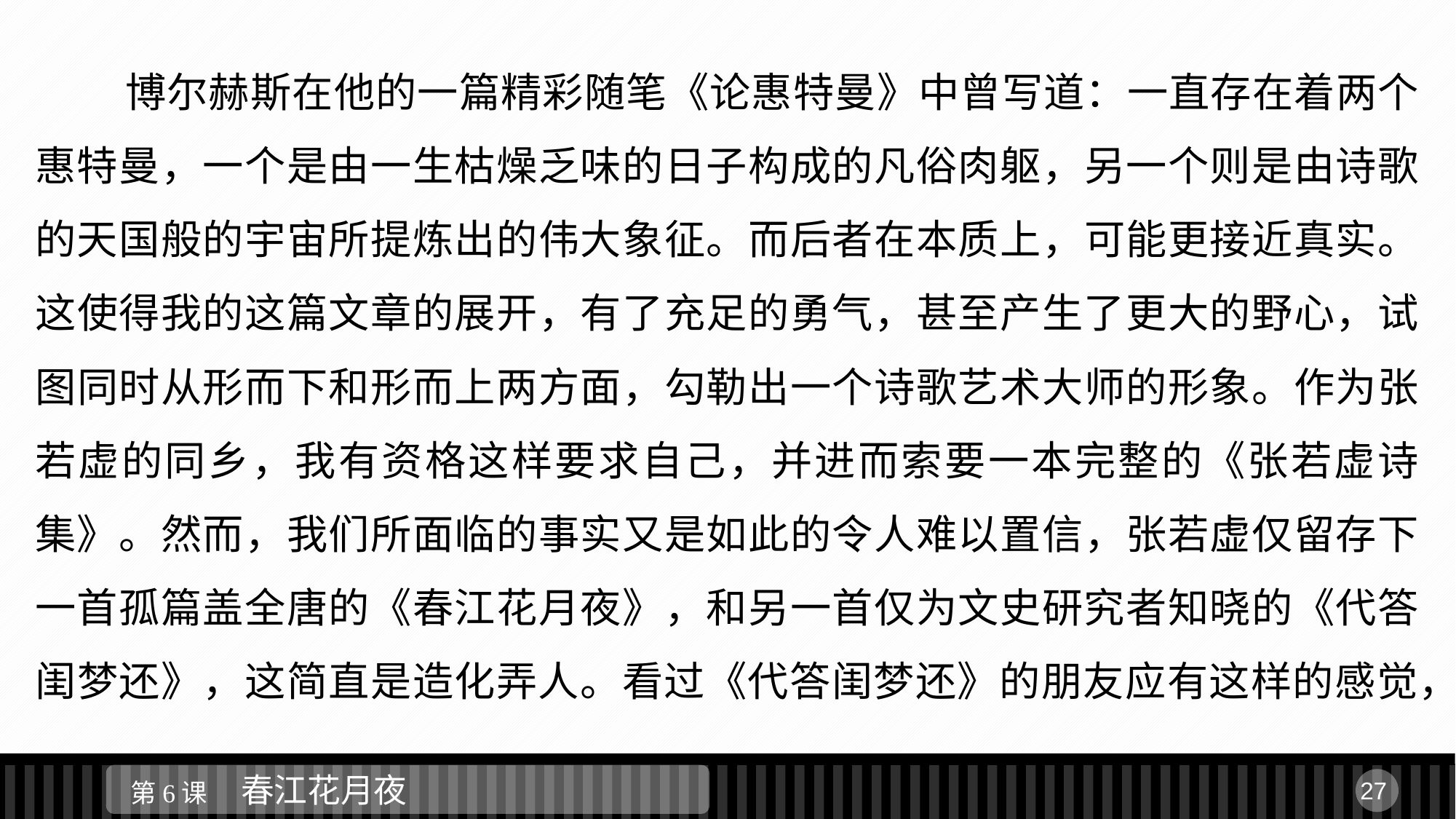

博尔赫斯在他的一篇精彩随笔《论惠特曼》中曾写道：一直存在着两个惠特曼，一个是由一生枯燥乏味的日子构成的凡俗肉躯，另一个则是由诗歌的天国般的宇宙所提炼出的伟大象征。而后者在本质上，可能更接近真实。这使得我的这篇文章的展开，有了充足的勇气，甚至产生了更大的野心，试图同时从形而下和形而上两方面，勾勒出一个诗歌艺术大师的形象。作为张若虚的同乡，我有资格这样要求自己，并进而索要一本完整的《张若虚诗集》。然而，我们所面临的事实又是如此的令人难以置信，张若虚仅留存下一首孤篇盖全唐的《春江花月夜》，和另一首仅为文史研究者知晓的《代答闺梦还》，这简直是造化弄人。看过《代答闺梦还》的朋友应有这样的感觉，